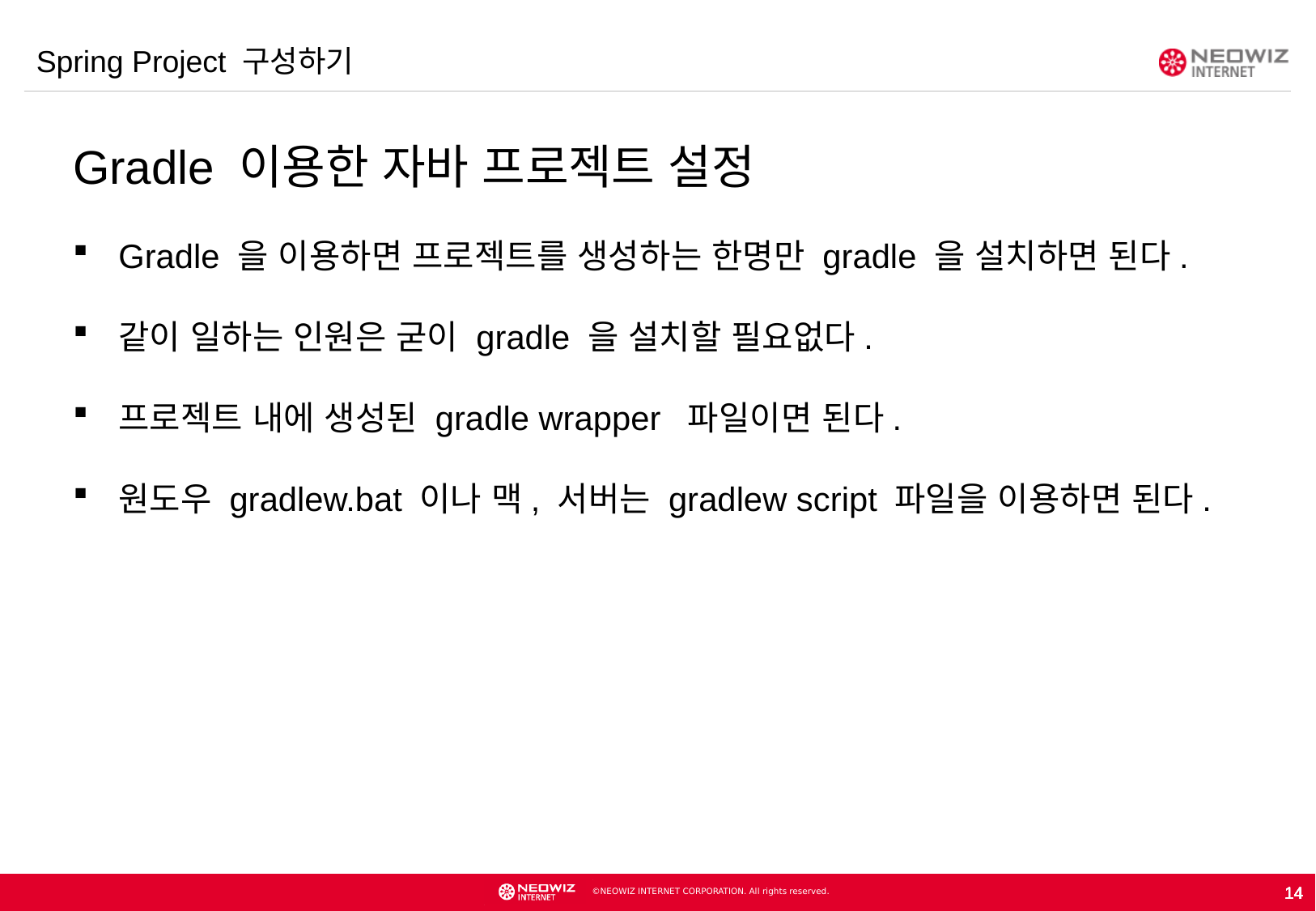

Spring Project 구성하기

Gradle 이용한 자바 프로젝트 설정

Gradle 을 이용하면 프로젝트를 생성하는 한명만 gradle 을 설치하면 된다.

같이 일하는 인원은 굳이 gradle 을 설치할 필요없다.

프로젝트 내에 생성된 gradle wrapper  파일이면 된다.

원도우 gradlew.bat 이나 맥, 서버는 gradlew script 파일을 이용하면 된다.

14
14
14
14
14
14
14